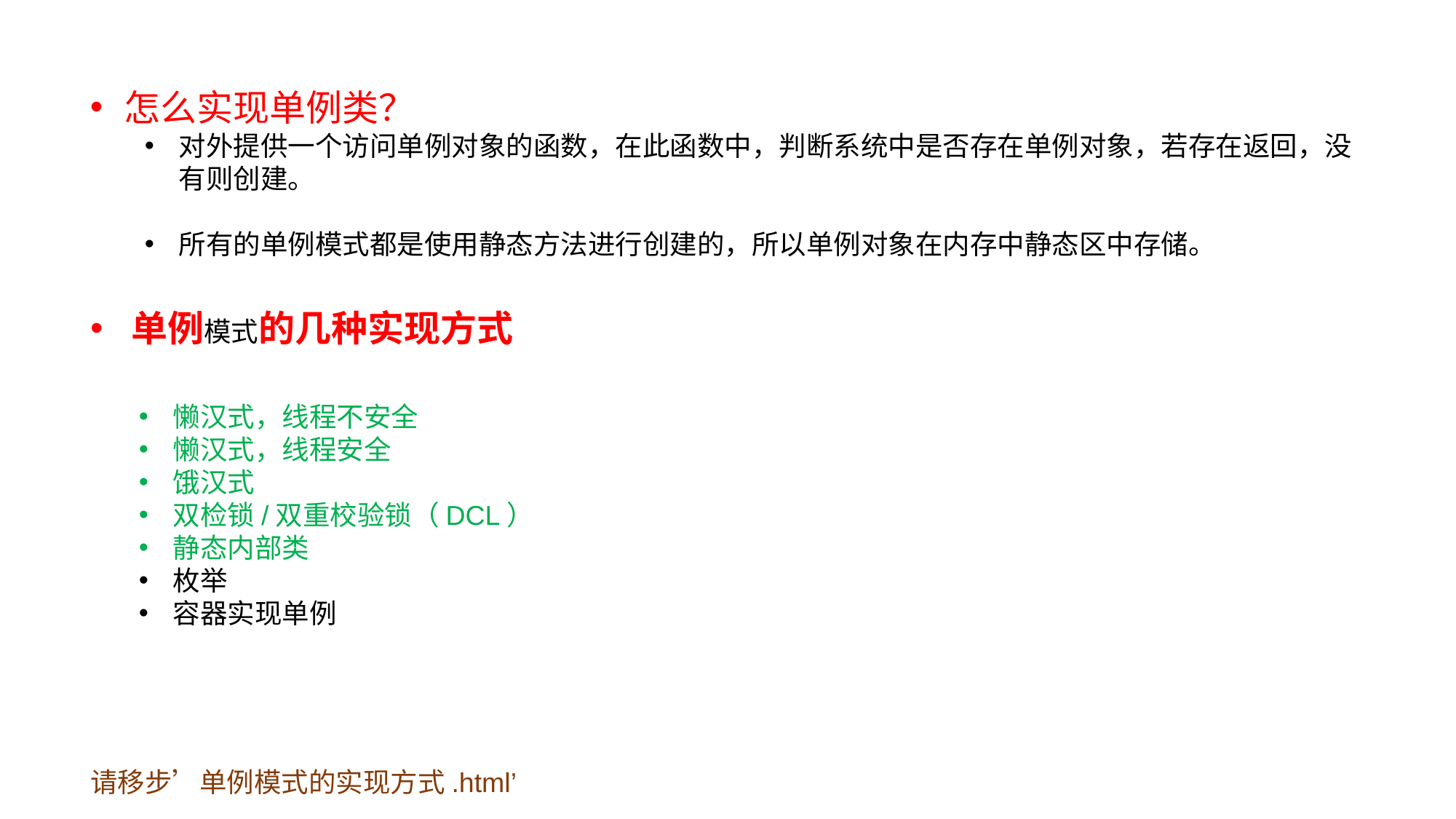

怎么实现单例类？
对外提供一个访问单例对象的函数，在此函数中，判断系统中是否存在单例对象，若存在返回，没有则创建。

所有的单例模式都是使用静态方法进行创建的，所以单例对象在内存中静态区中存储。

单例模式的几种实现方式
懒汉式，线程不安全
懒汉式，线程安全
饿汉式
双检锁/双重校验锁（DCL）
静态内部类
枚举
容器实现单例

请移步’单例模式的实现方式.html’